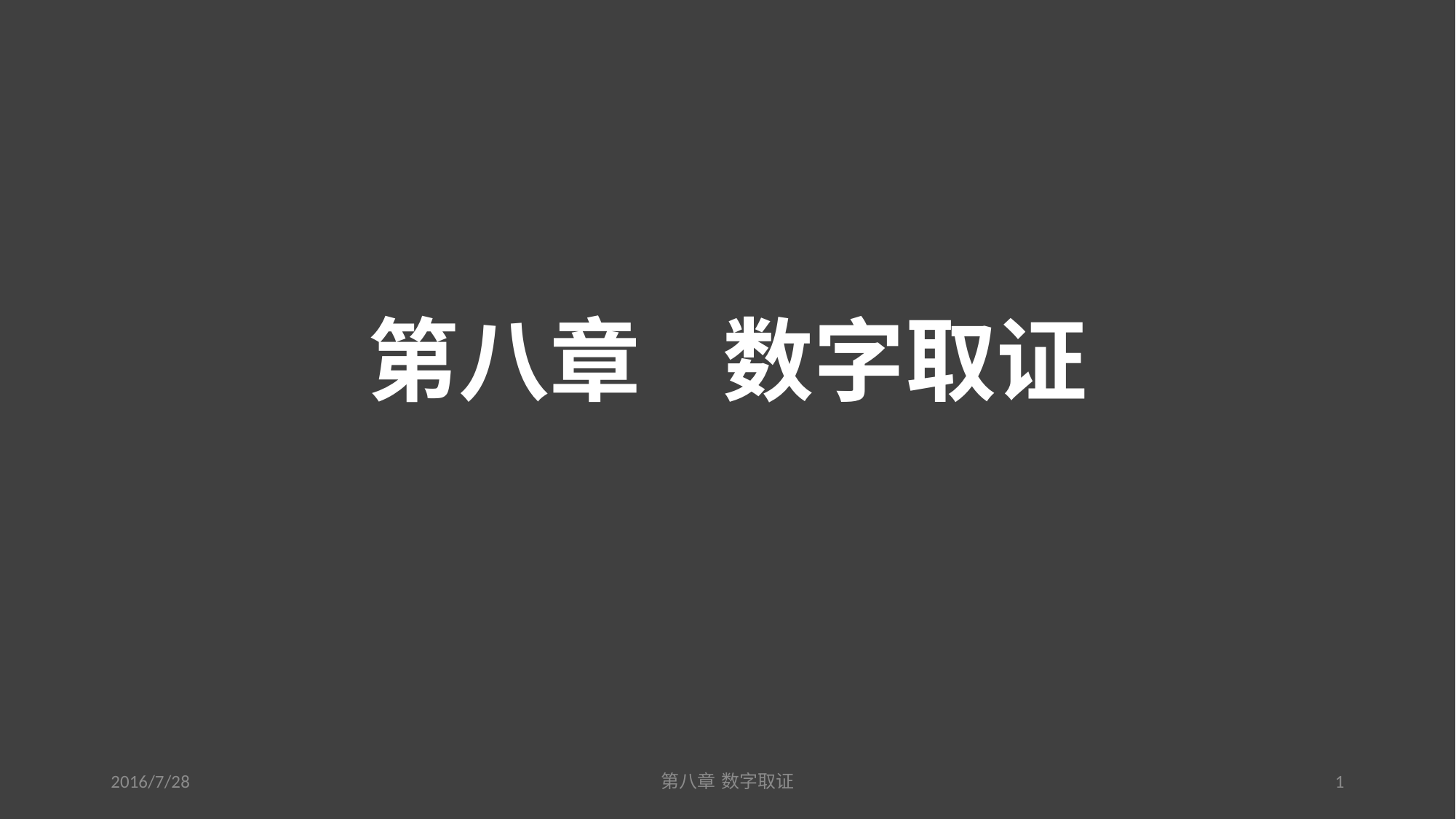

# 第八章    数字取证

2016/7/28
第八章 数字取证
1